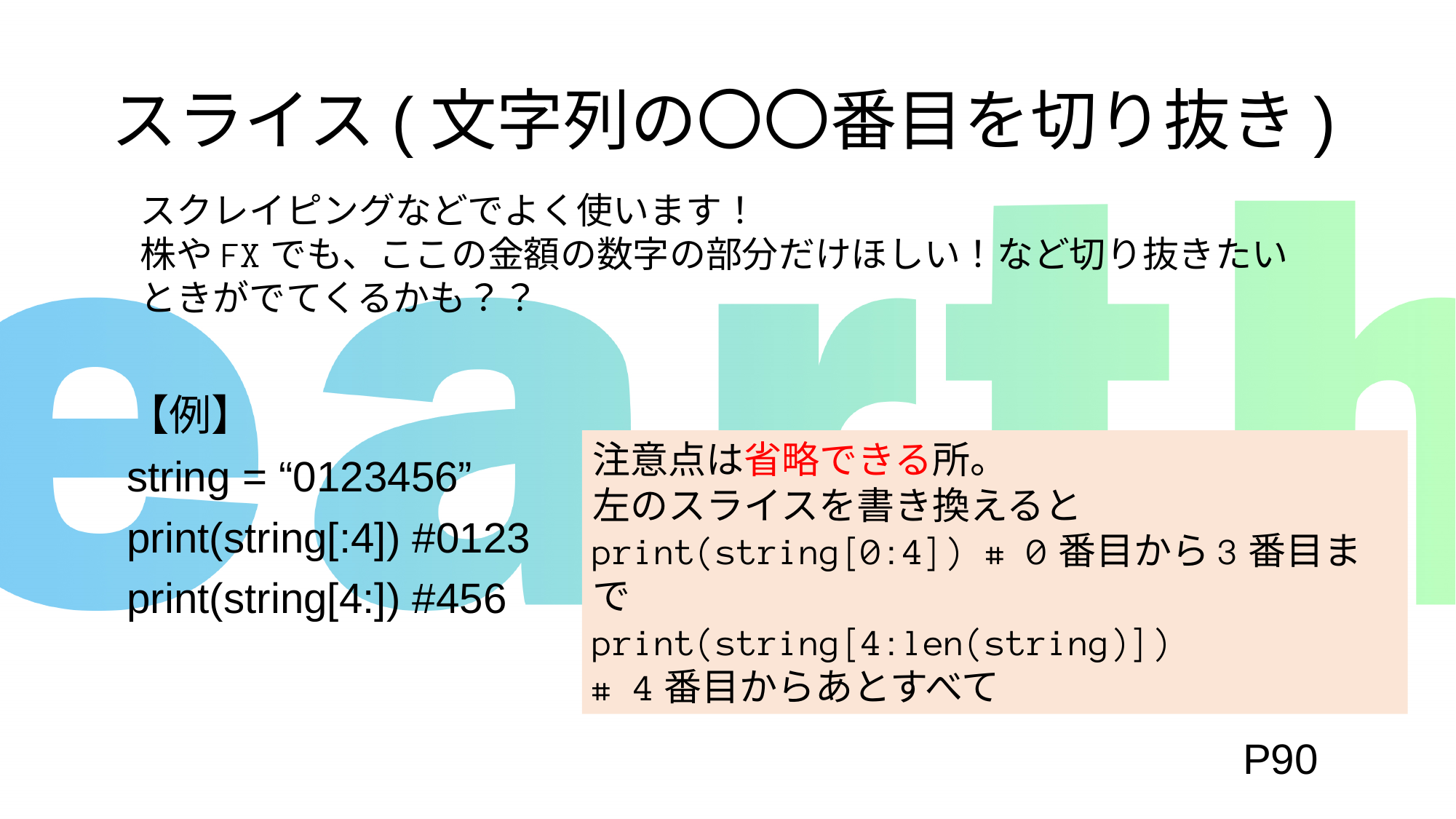

# スライス(文字列の〇〇番目を切り抜き)
スクレイピングなどでよく使います！
株やFXでも、ここの金額の数字の部分だけほしい！など切り抜きたいときがでてくるかも？？
【例】
string = “0123456”
print(string[:4]) #0123
print(string[4:]) #456
注意点は省略できる所。
左のスライスを書き換えると
print(string[0:4]) # 0番目から3番目まで
print(string[4:len(string)])
# 4番目からあとすべて
P90